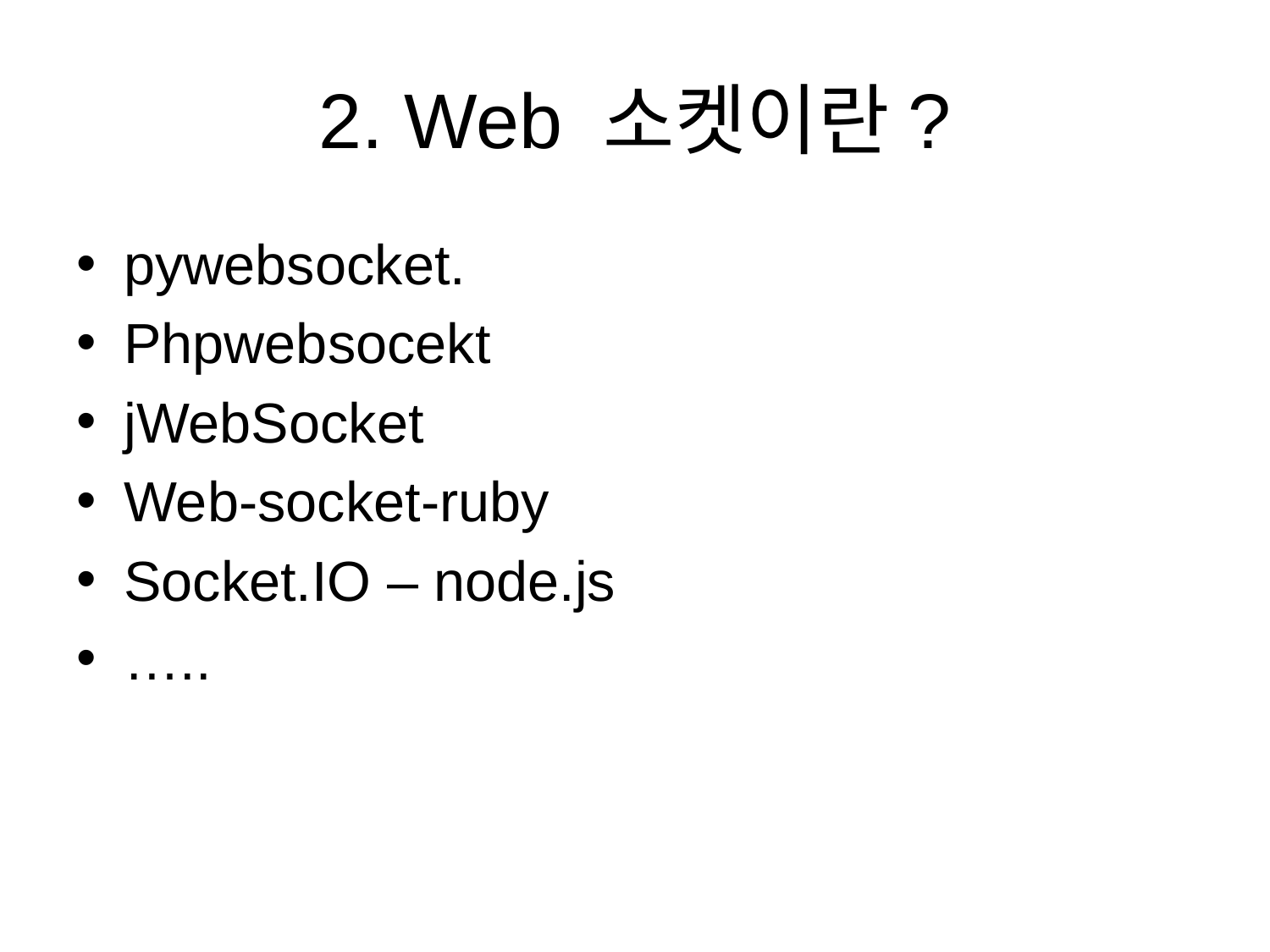

# 2. Web 소켓이란?
pywebsocket.
Phpwebsocekt
jWebSocket
Web-socket-ruby
Socket.IO – node.js
…..